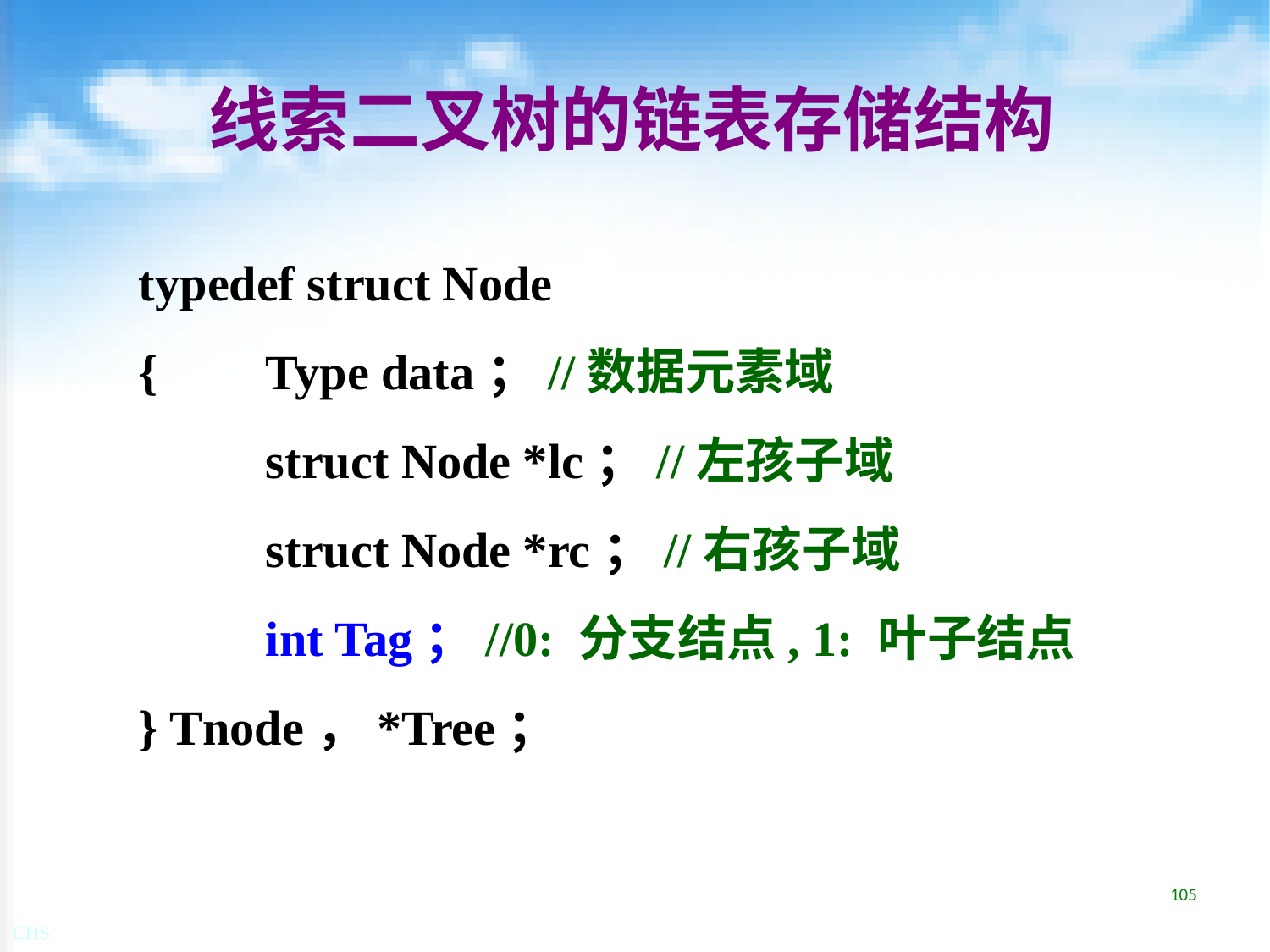

# 线索二叉树的链表存储结构
typedef struct Node
{	Type data；//数据元素域
	struct Node *lc；//左孩子域
	struct Node *rc；//右孩子域
	int Tag；//0: 分支结点, 1: 叶子结点
} Tnode，*Tree；
105